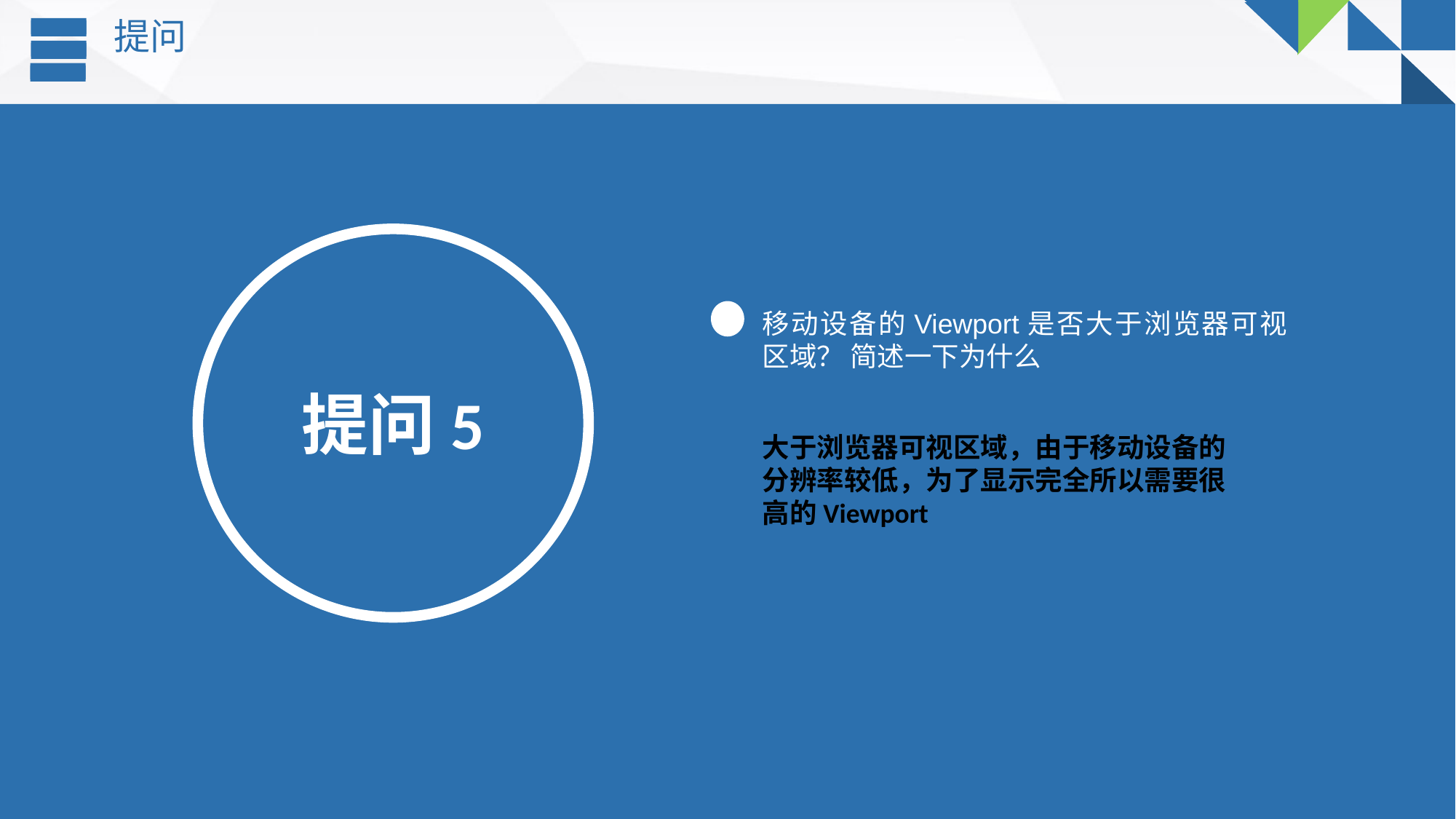

提问

移动设备的Viewport是否大于浏览器可视区域？ 简述一下为什么
提问5
大于浏览器可视区域，由于移动设备的分辨率较低，为了显示完全所以需要很高的Viewport